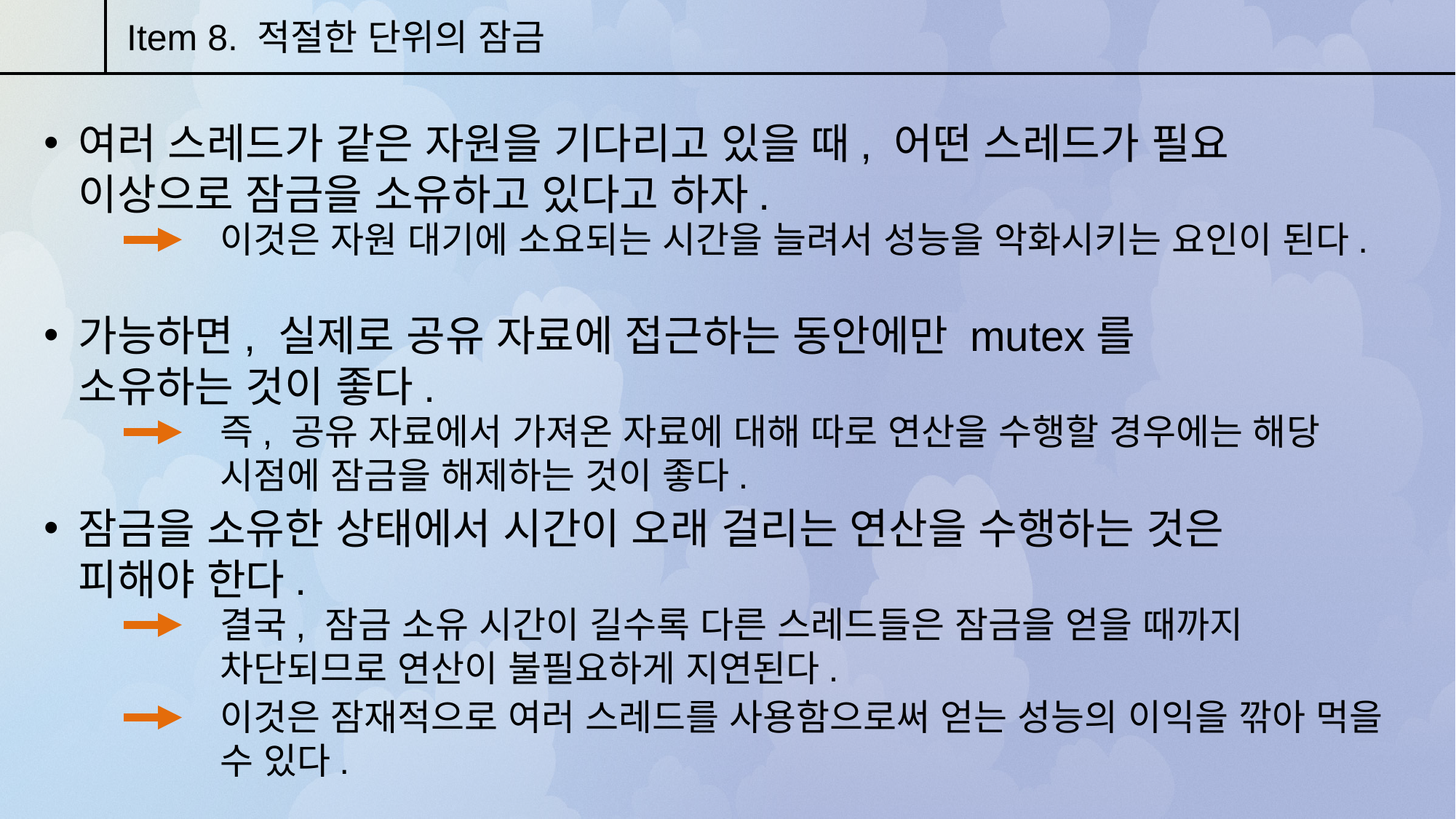

Item 8. 적절한 단위의 잠금
여러 스레드가 같은 자원을 기다리고 있을 때, 어떤 스레드가 필요 이상으로 잠금을 소유하고 있다고 하자.
이것은 자원 대기에 소요되는 시간을 늘려서 성능을 악화시키는 요인이 된다.
가능하면, 실제로 공유 자료에 접근하는 동안에만 mutex를 소유하는 것이 좋다.
즉, 공유 자료에서 가져온 자료에 대해 따로 연산을 수행할 경우에는 해당 시점에 잠금을 해제하는 것이 좋다.
잠금을 소유한 상태에서 시간이 오래 걸리는 연산을 수행하는 것은 피해야 한다.
결국, 잠금 소유 시간이 길수록 다른 스레드들은 잠금을 얻을 때까지 차단되므로 연산이 불필요하게 지연된다.
이것은 잠재적으로 여러 스레드를 사용함으로써 얻는 성능의 이익을 깎아 먹을 수 있다.